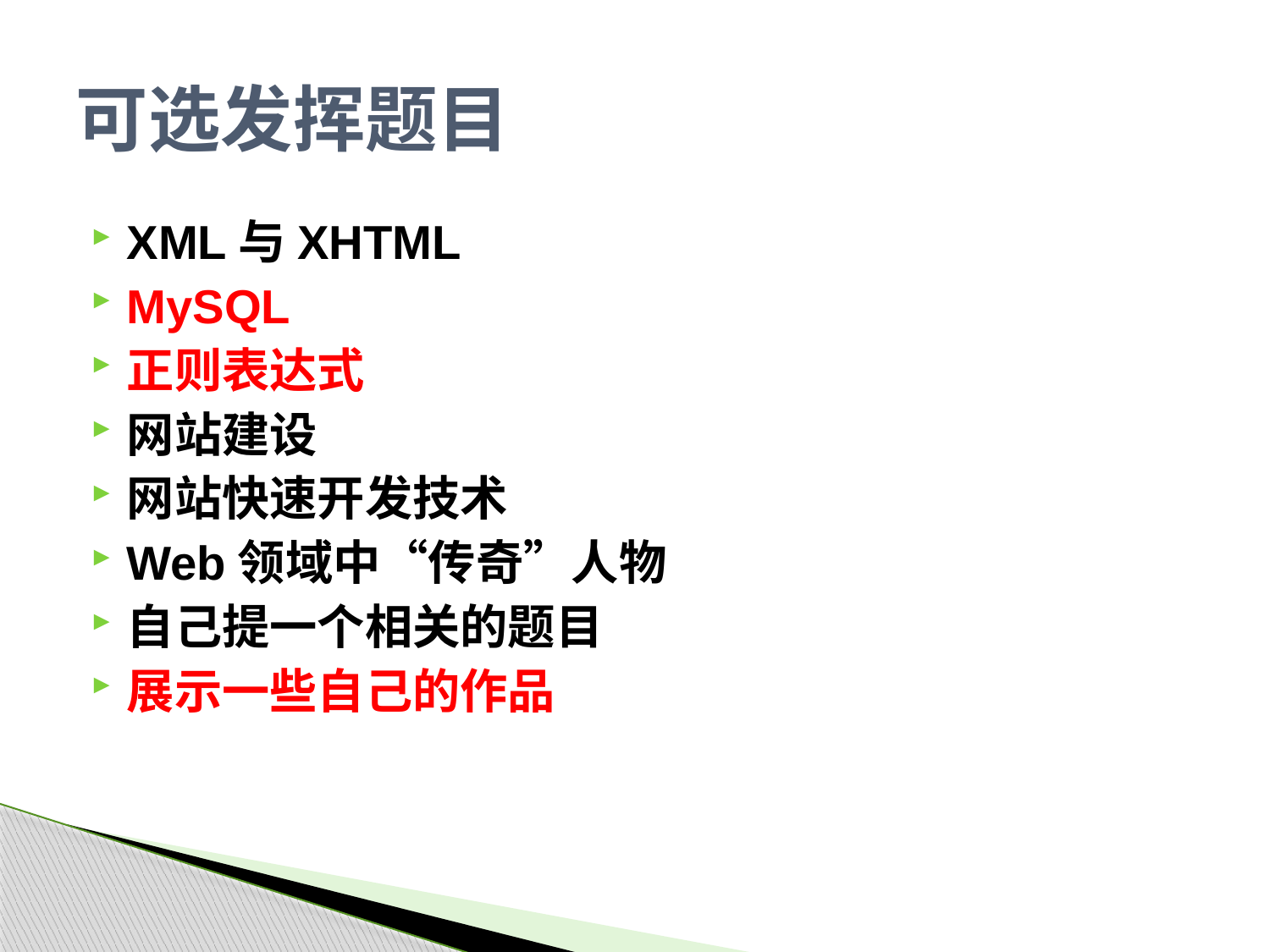

# 可选发挥题目
XML与XHTML
MySQL
正则表达式
网站建设
网站快速开发技术
Web领域中“传奇”人物
自己提一个相关的题目
展示一些自己的作品